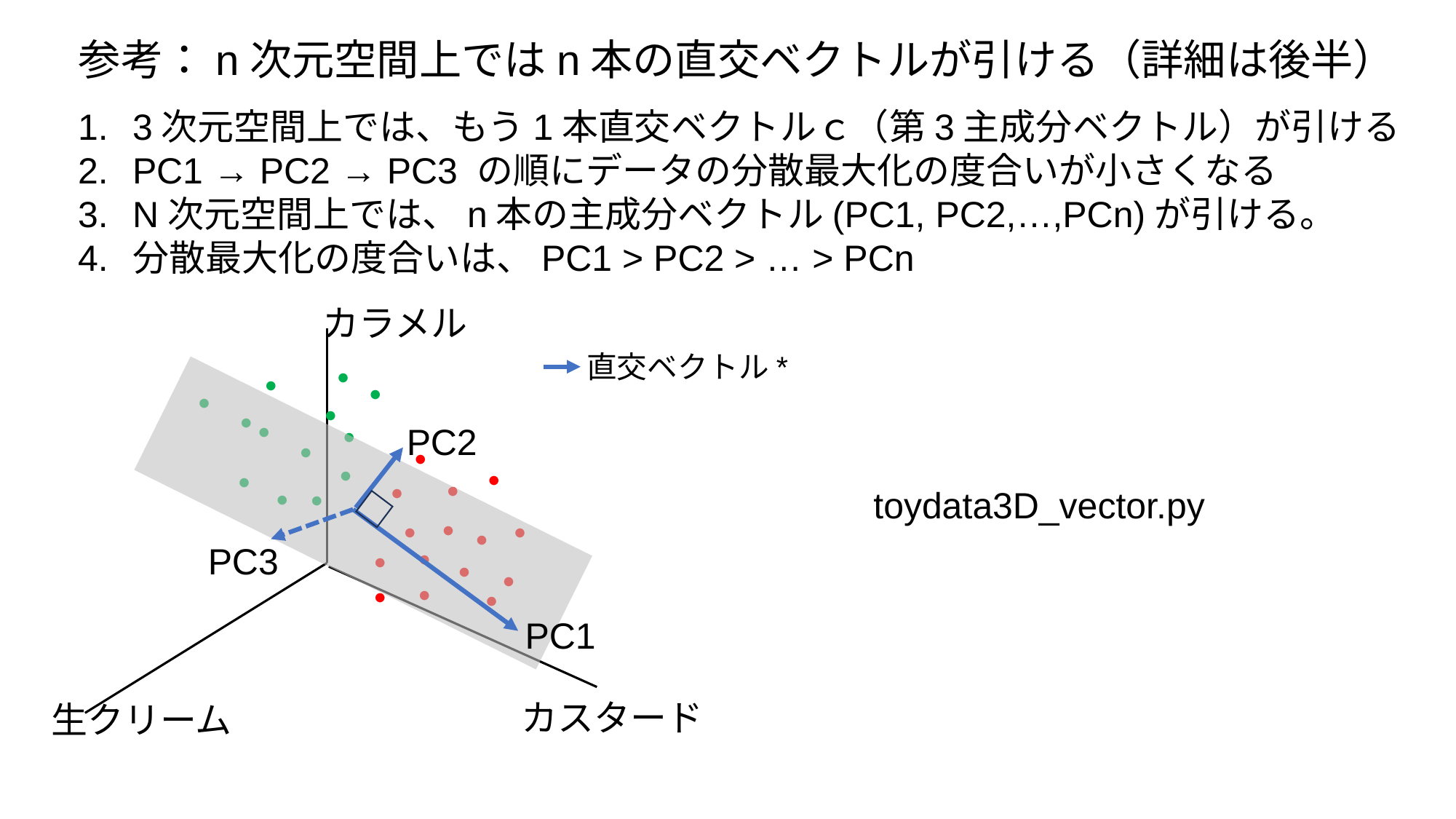

参考：n次元空間上ではn本の直交ベクトルが引ける（詳細は後半）
3次元空間上では、もう1本直交ベクトルｃ（第3主成分ベクトル）が引ける
PC1 → PC2 → PC3 の順にデータの分散最大化の度合いが小さくなる
N次元空間上では、n本の主成分ベクトル(PC1, PC2,…,PCn)が引ける。
分散最大化の度合いは、PC1 > PC2 > … > PCn
カラメル
直交ベクトル*
●
●
●
●
●
●
PC2
●
●
●
●

●
●
toydata3D_vector.py
●
●
●
●
●

●
●
●
●
PC3
●
●
●
●
●
●
●
PC1
カスタード
生クリーム